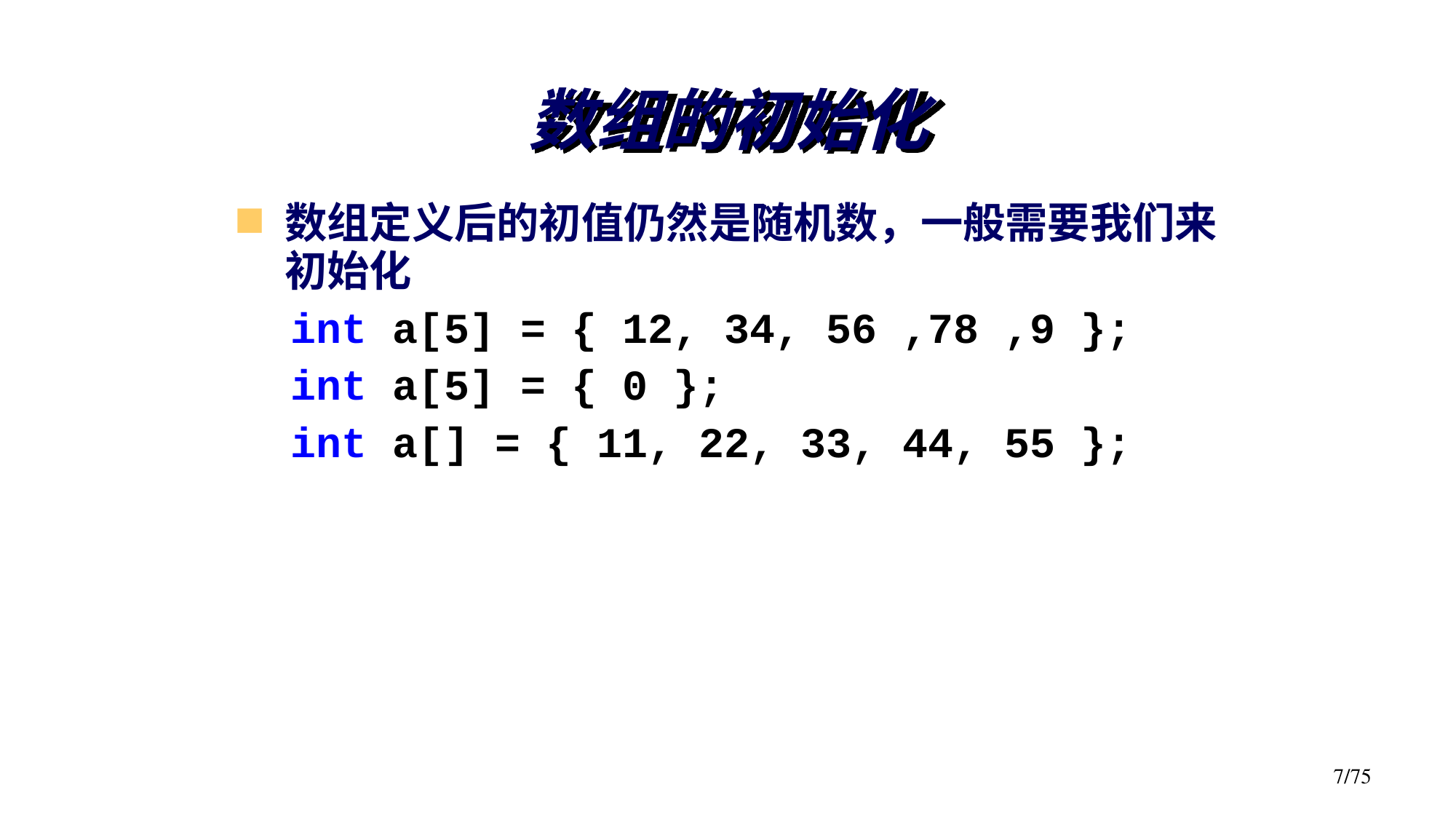

# 数组的初始化
数组定义后的初值仍然是随机数，一般需要我们来初始化
  int a[5] = { 12, 34, 56 ,78 ,9 };
  int a[5] = { 0 };
  int a[] = { 11, 22, 33, 44, 55 };